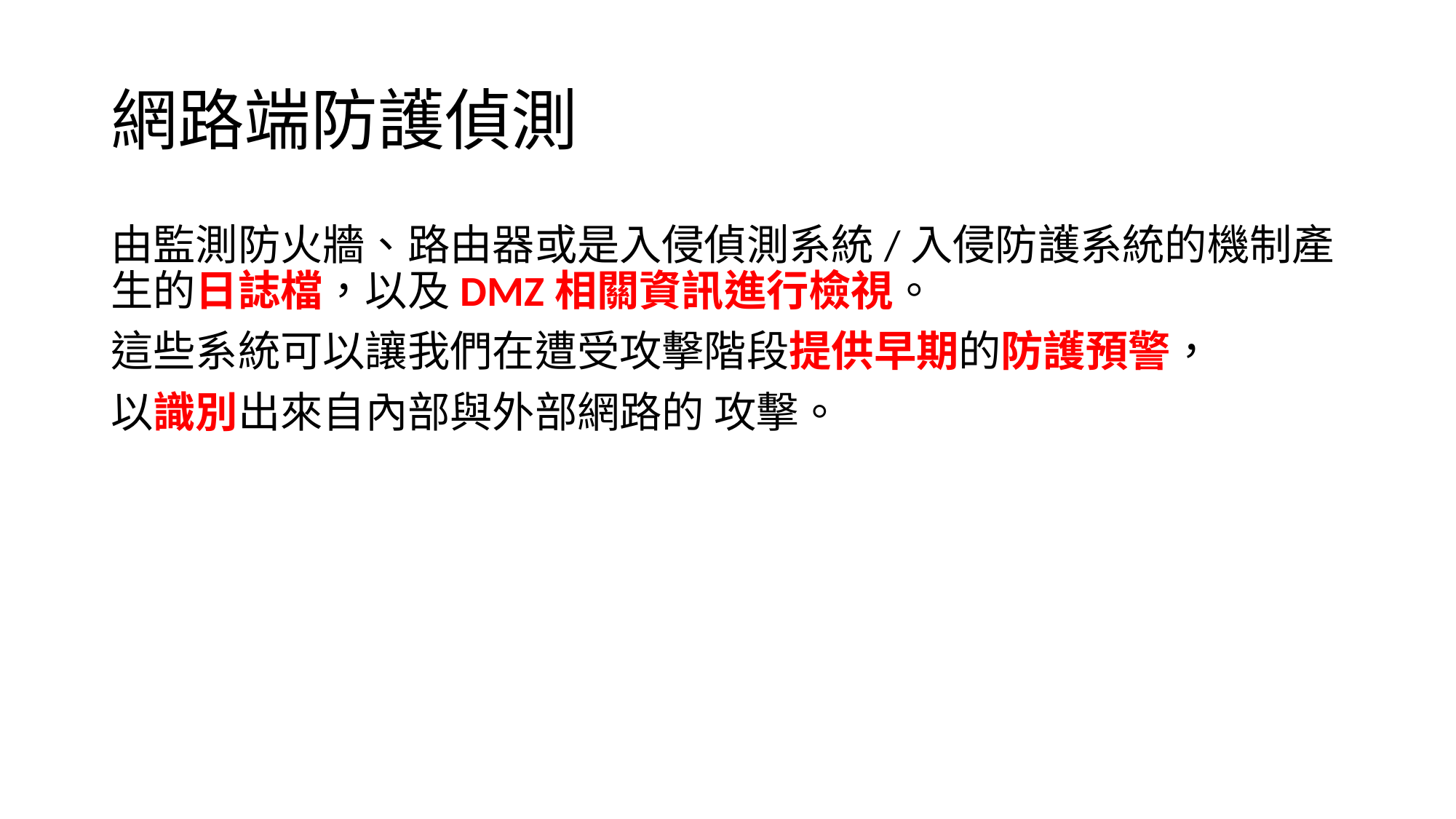

# 網路端防護偵測
由監測防火牆、路由器或是入侵偵測系統/入侵防護系統的機制產生的日誌檔，以及DMZ相關資訊進行檢視。
這些系統可以讓我們在遭受攻擊階段提供早期的防護預警，
以識別出來自內部與外部網路的 攻擊。